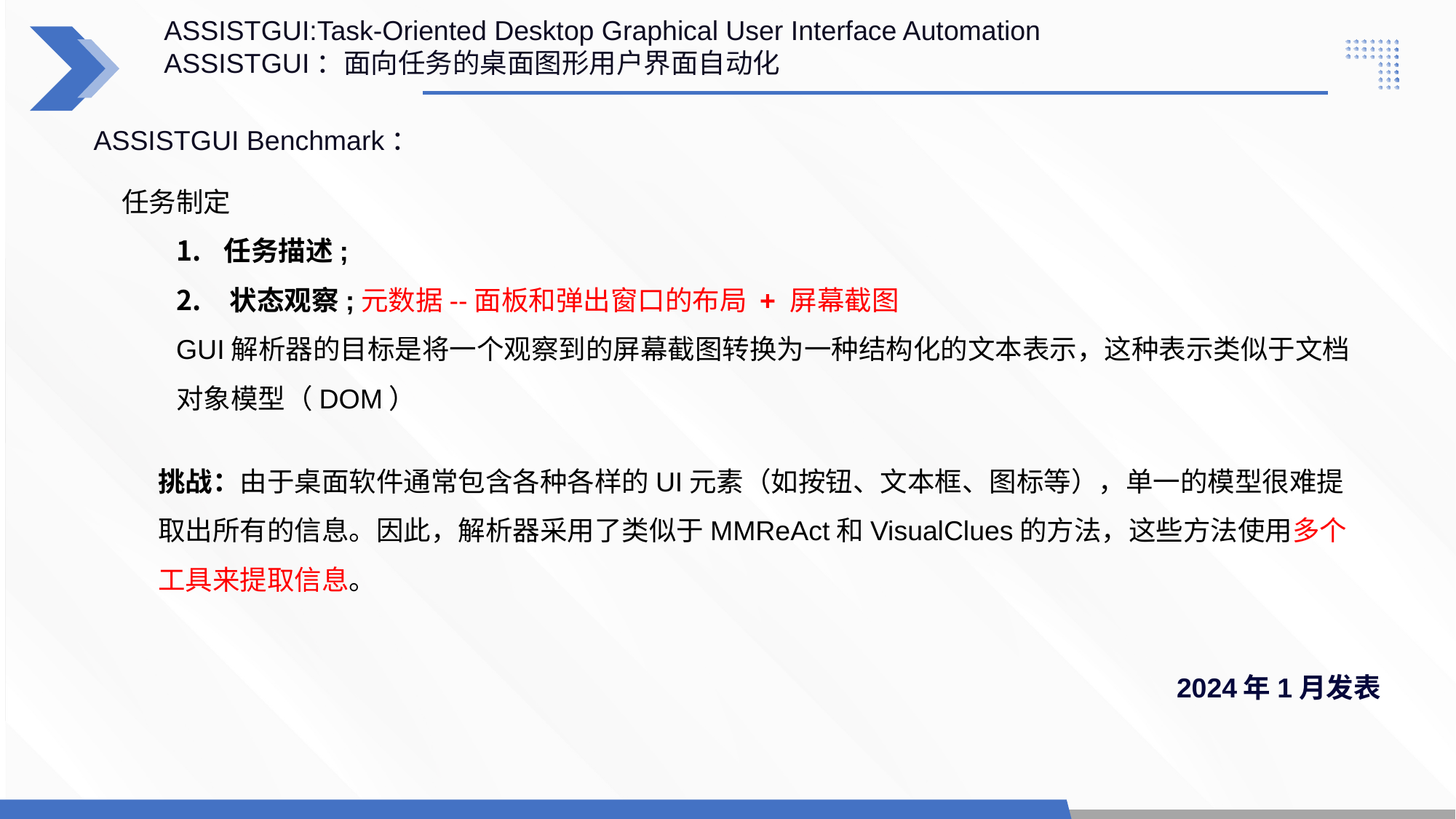

ASSISTGUI:Task-Oriented Desktop Graphical User Interface Automation
ASSISTGUI：面向任务的桌面图形用户界面自动化
ASSISTGUI Benchmark：
任务制定
任务描述;
 状态观察;元数据--面板和弹出窗口的布局 + 屏幕截图
GUI解析器的目标是将一个观察到的屏幕截图转换为一种结构化的文本表示，这种表示类似于文档对象模型（DOM）

挑战：由于桌面软件通常包含各种各样的UI元素（如按钮、文本框、图标等），单一的模型很难提取出所有的信息。因此，解析器采用了类似于MMReAct和VisualClues的方法，这些方法使用多个工具来提取信息。
2024年1月发表